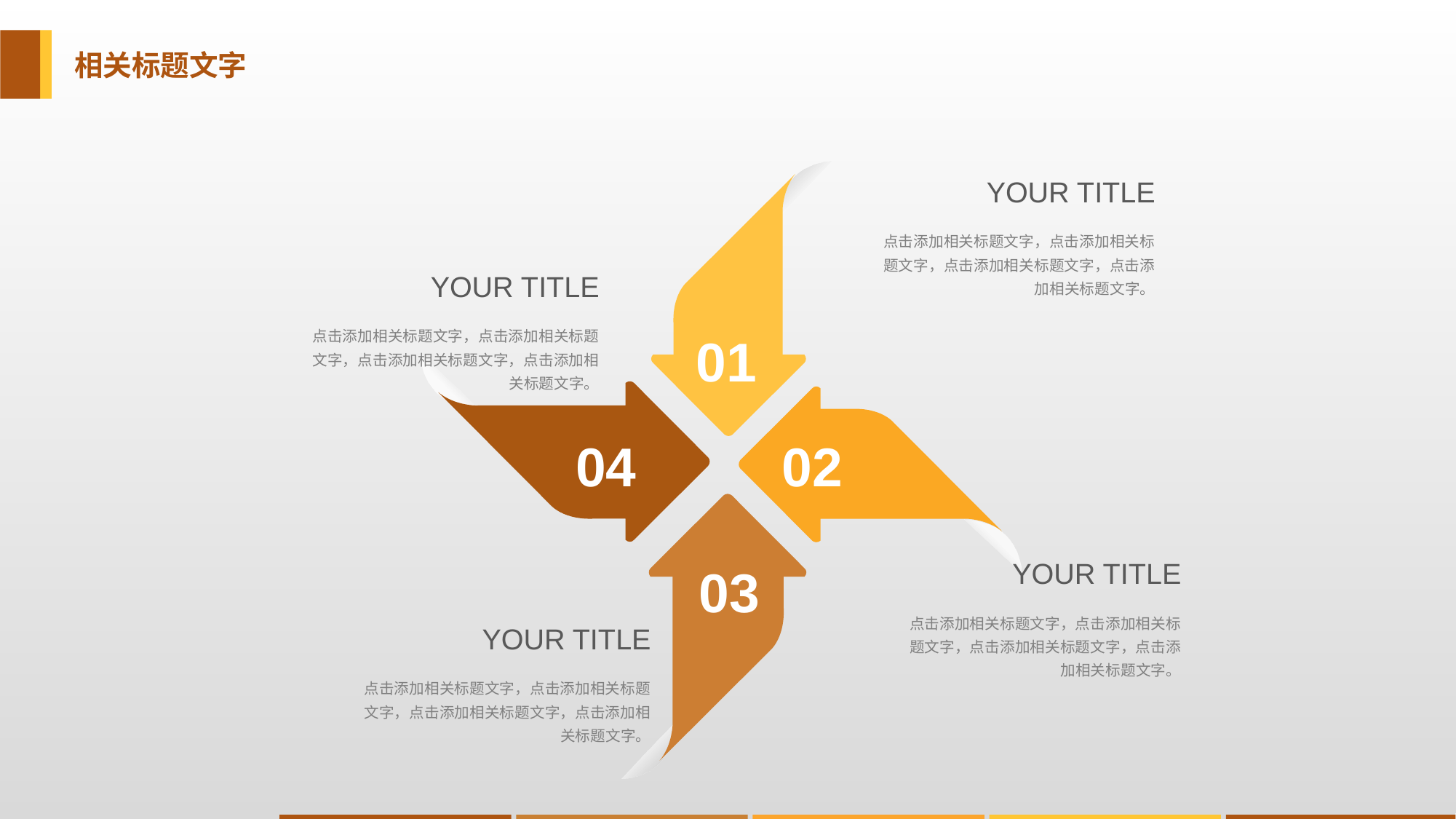

相关标题文字

YOUR TITLE
点击添加相关标题文字，点击添加相关标题文字，点击添加相关标题文字，点击添加相关标题文字。

YOUR TITLE
点击添加相关标题文字，点击添加相关标题文字，点击添加相关标题文字，点击添加相关标题文字。
01

04
02

YOUR TITLE
03
点击添加相关标题文字，点击添加相关标题文字，点击添加相关标题文字，点击添加相关标题文字。
YOUR TITLE
点击添加相关标题文字，点击添加相关标题文字，点击添加相关标题文字，点击添加相关标题文字。